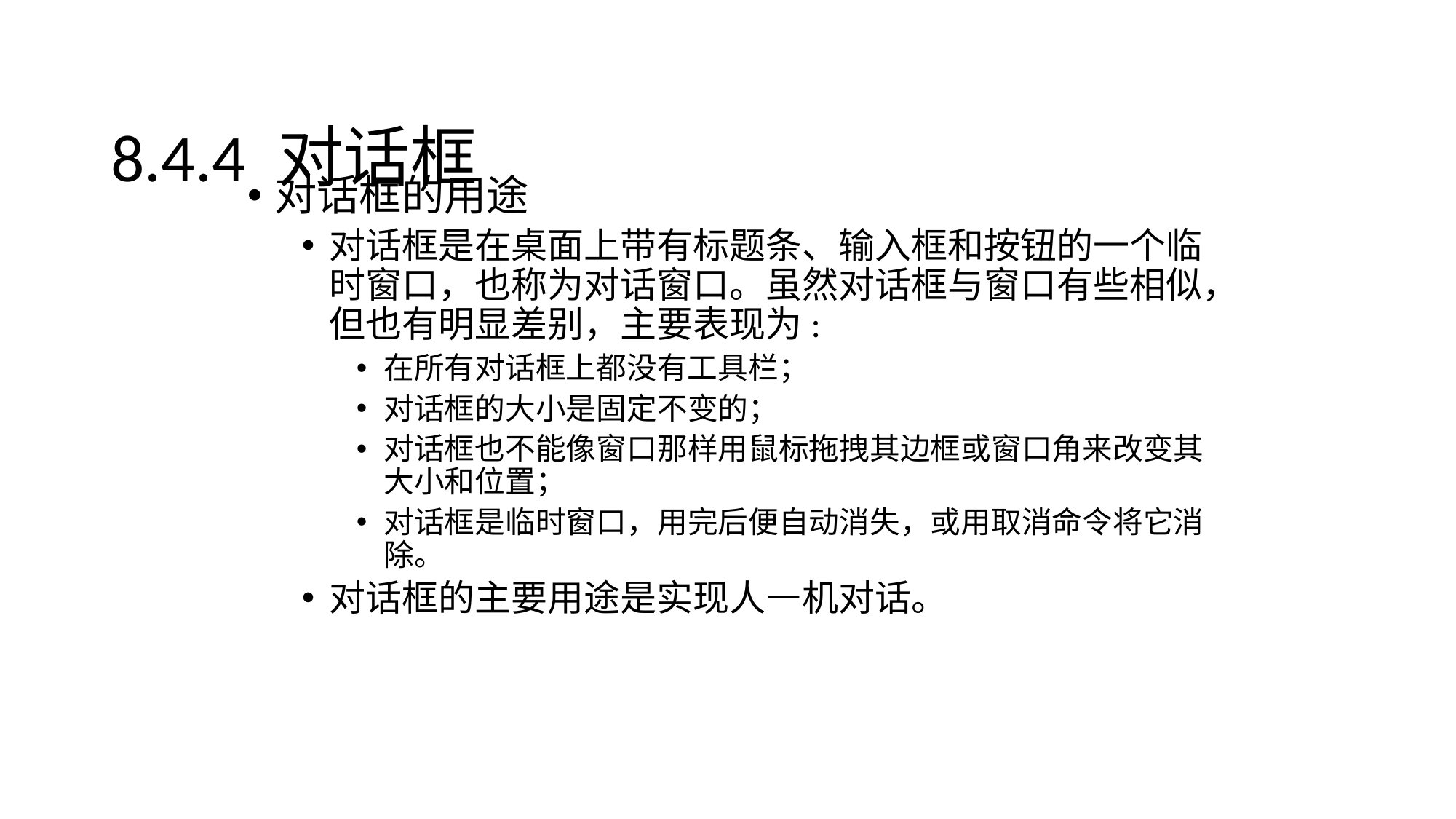

# 8.4.4 对话框
对话框的用途
对话框是在桌面上带有标题条、输入框和按钮的一个临时窗口，也称为对话窗口。虽然对话框与窗口有些相似，但也有明显差别，主要表现为:
在所有对话框上都没有工具栏；
对话框的大小是固定不变的；
对话框也不能像窗口那样用鼠标拖拽其边框或窗口角来改变其大小和位置；
对话框是临时窗口，用完后便自动消失，或用取消命令将它消除。
对话框的主要用途是实现人—机对话。
9